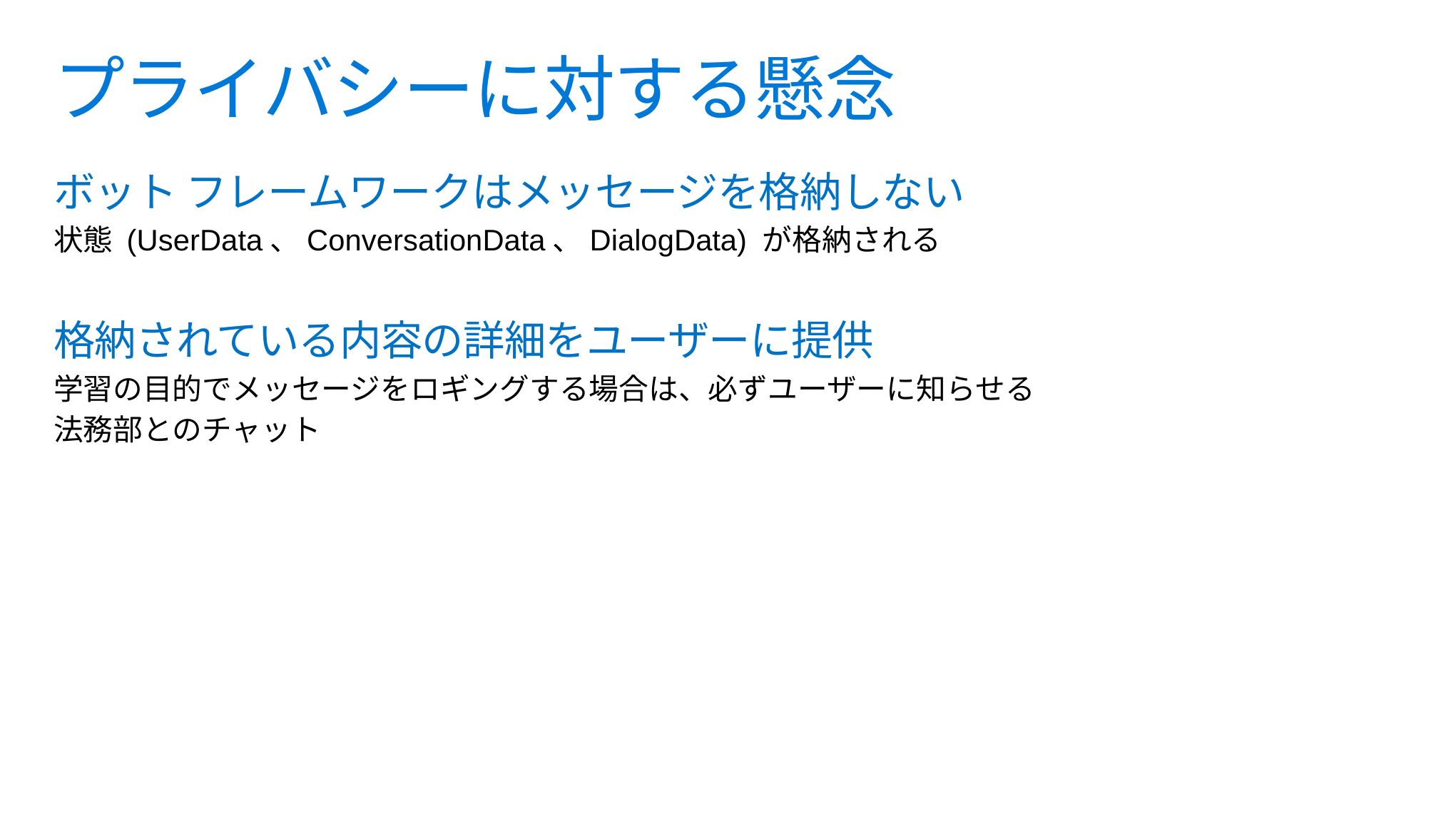

# プライバシーに対する懸念
ボット フレームワークはメッセージを格納しない
状態 (UserData、ConversationData、DialogData) が格納される

格納されている内容の詳細をユーザーに提供
学習の目的でメッセージをロギングする場合は、必ずユーザーに知らせる
法務部とのチャット